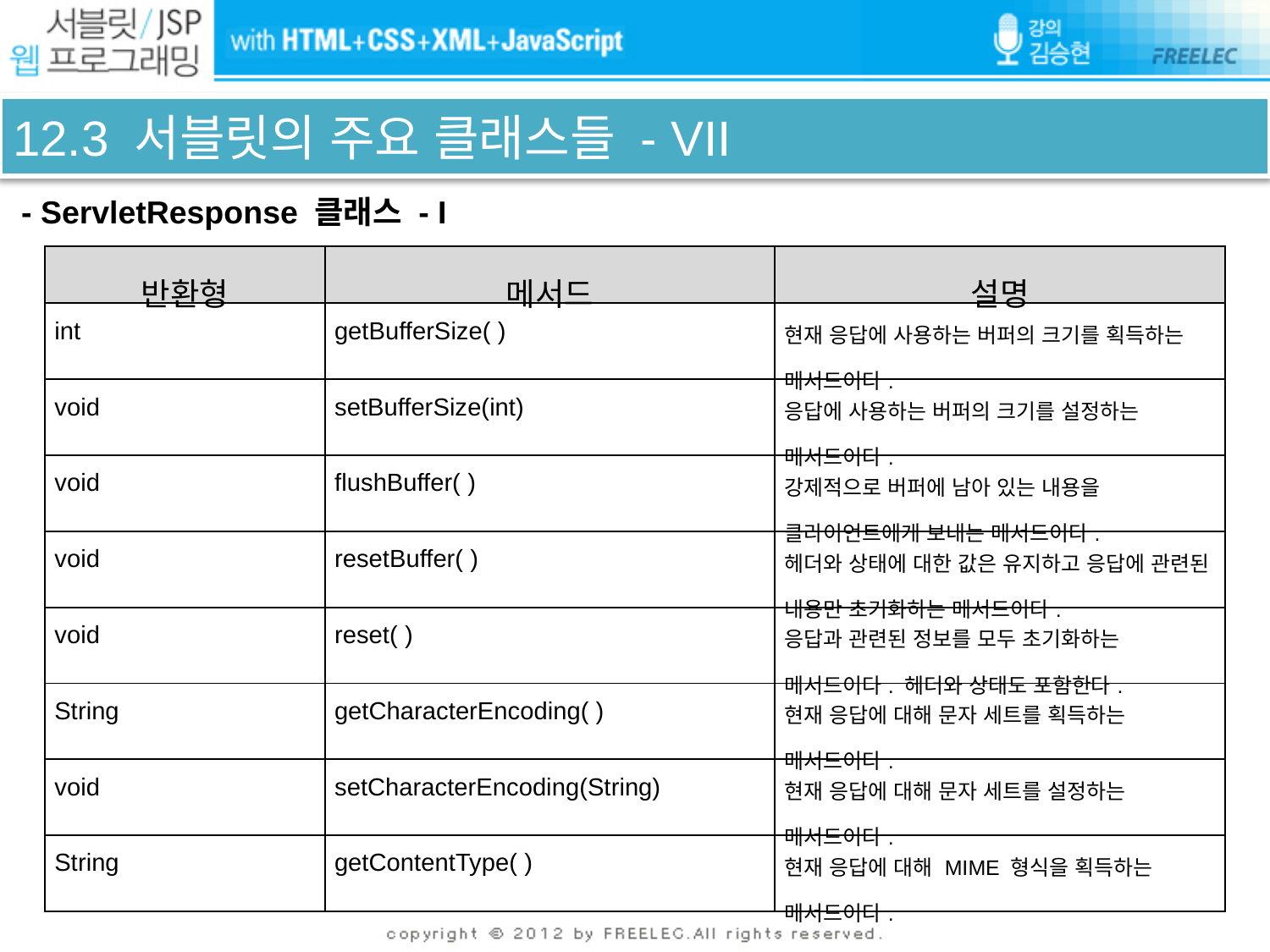

# 12.3 서블릿의 주요 클래스들 - VII
 - ServletResponse 클래스 - I
| 반환형 | 메서드 | 설명 |
| --- | --- | --- |
| int | getBufferSize( ) | 현재 응답에 사용하는 버퍼의 크기를 획득하는 메서드이다. |
| void | setBufferSize(int) | 응답에 사용하는 버퍼의 크기를 설정하는 메서드이다. |
| void | flushBuffer( ) | 강제적으로 버퍼에 남아 있는 내용을 클라이언트에게 보내는 메서드이다. |
| void | resetBuffer( ) | 헤더와 상태에 대한 값은 유지하고 응답에 관련된 내용만 초기화하는 메서드이다. |
| void | reset( ) | 응답과 관련된 정보를 모두 초기화하는 메서드이다. 헤더와 상태도 포함한다. |
| String | getCharacterEncoding( ) | 현재 응답에 대해 문자 세트를 획득하는 메서드이다. |
| void | setCharacterEncoding(String) | 현재 응답에 대해 문자 세트를 설정하는 메서드이다. |
| String | getContentType( ) | 현재 응답에 대해 MIME 형식을 획득하는 메서드이다. |